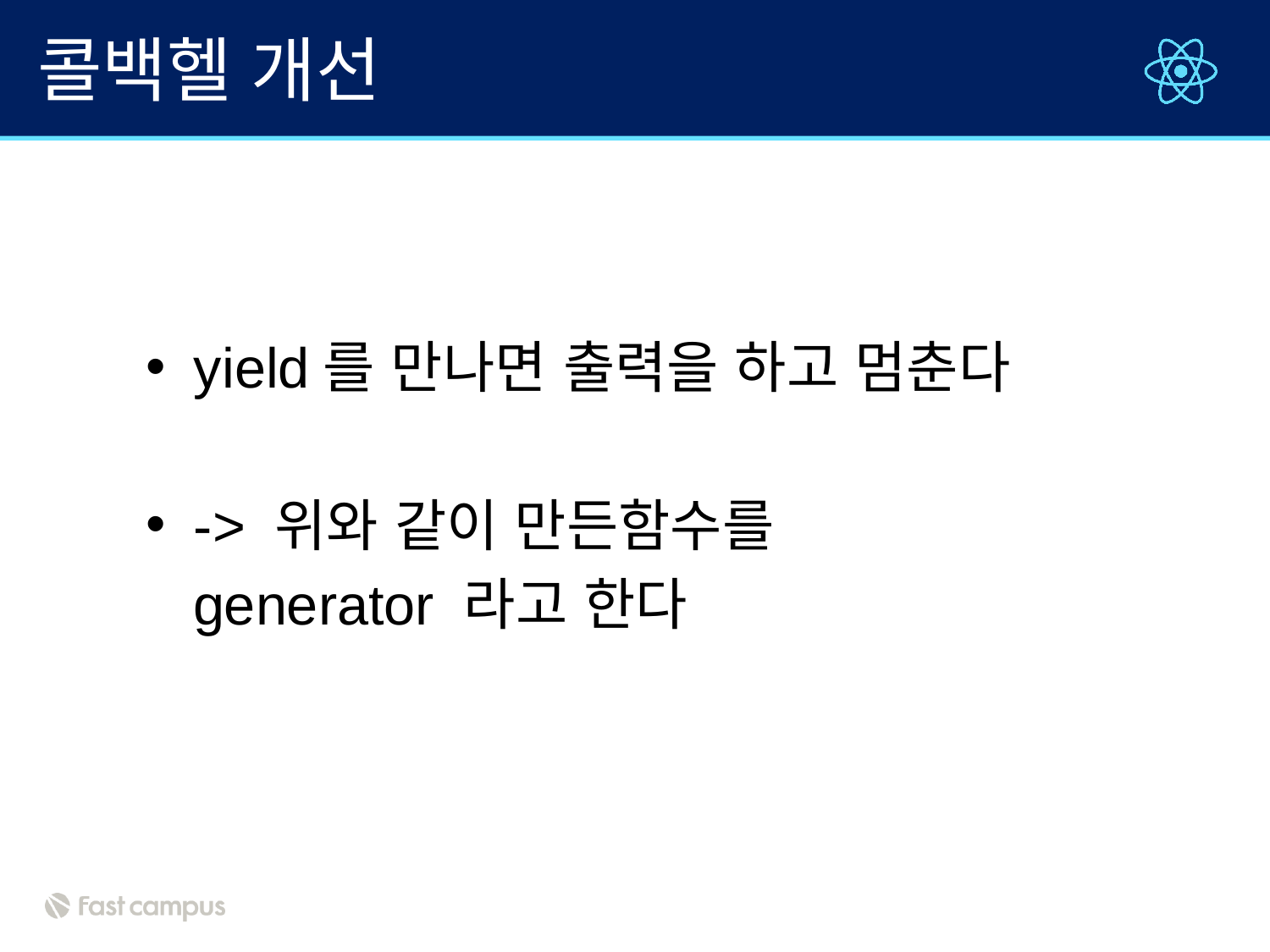

# 콜백헬 개선

yield를 만나면 출력을 하고 멈춘다

-> 위와 같이 만든함수를
   generator 라고 한다